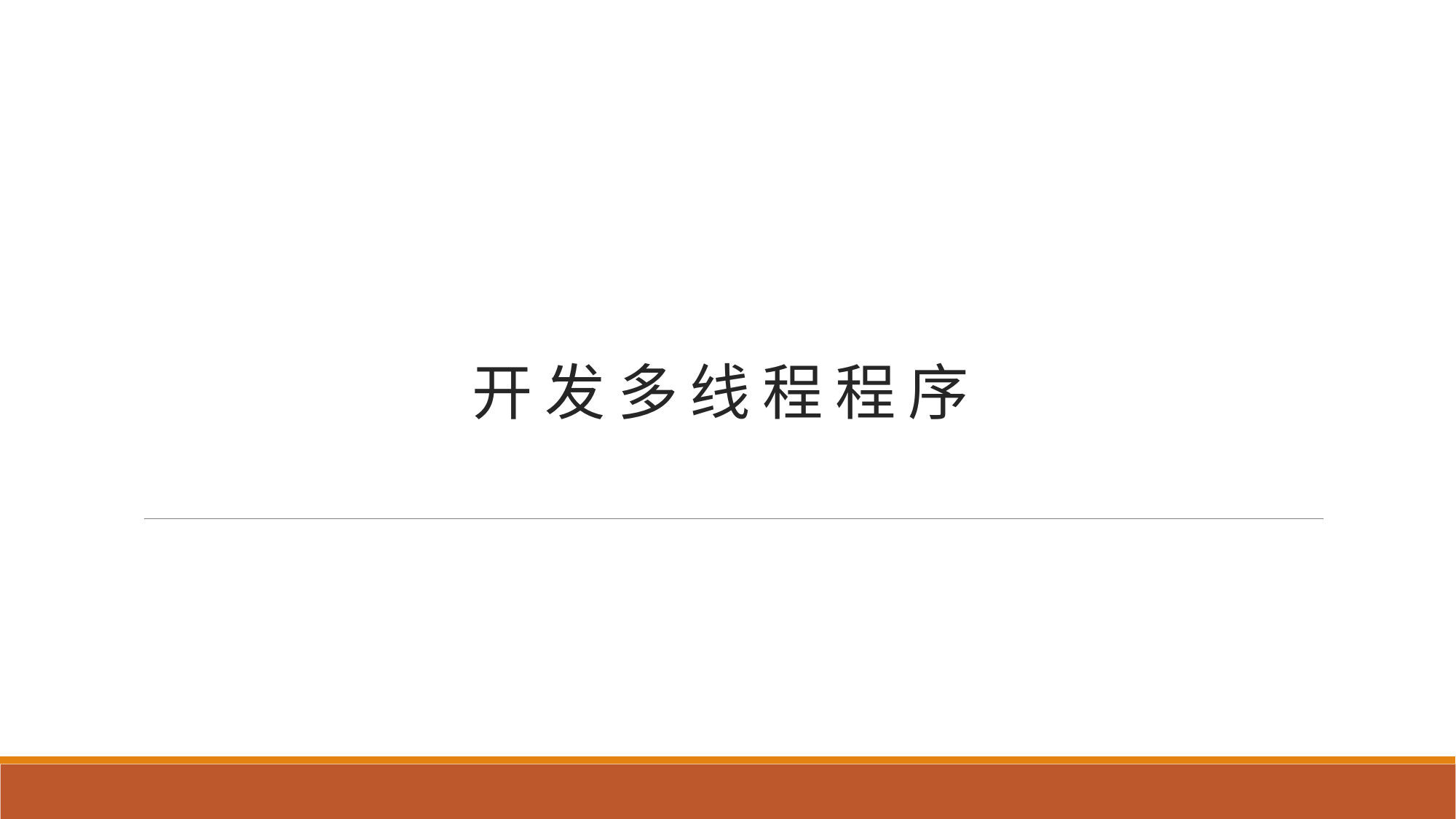

# 开 发 多 线 程 程 序